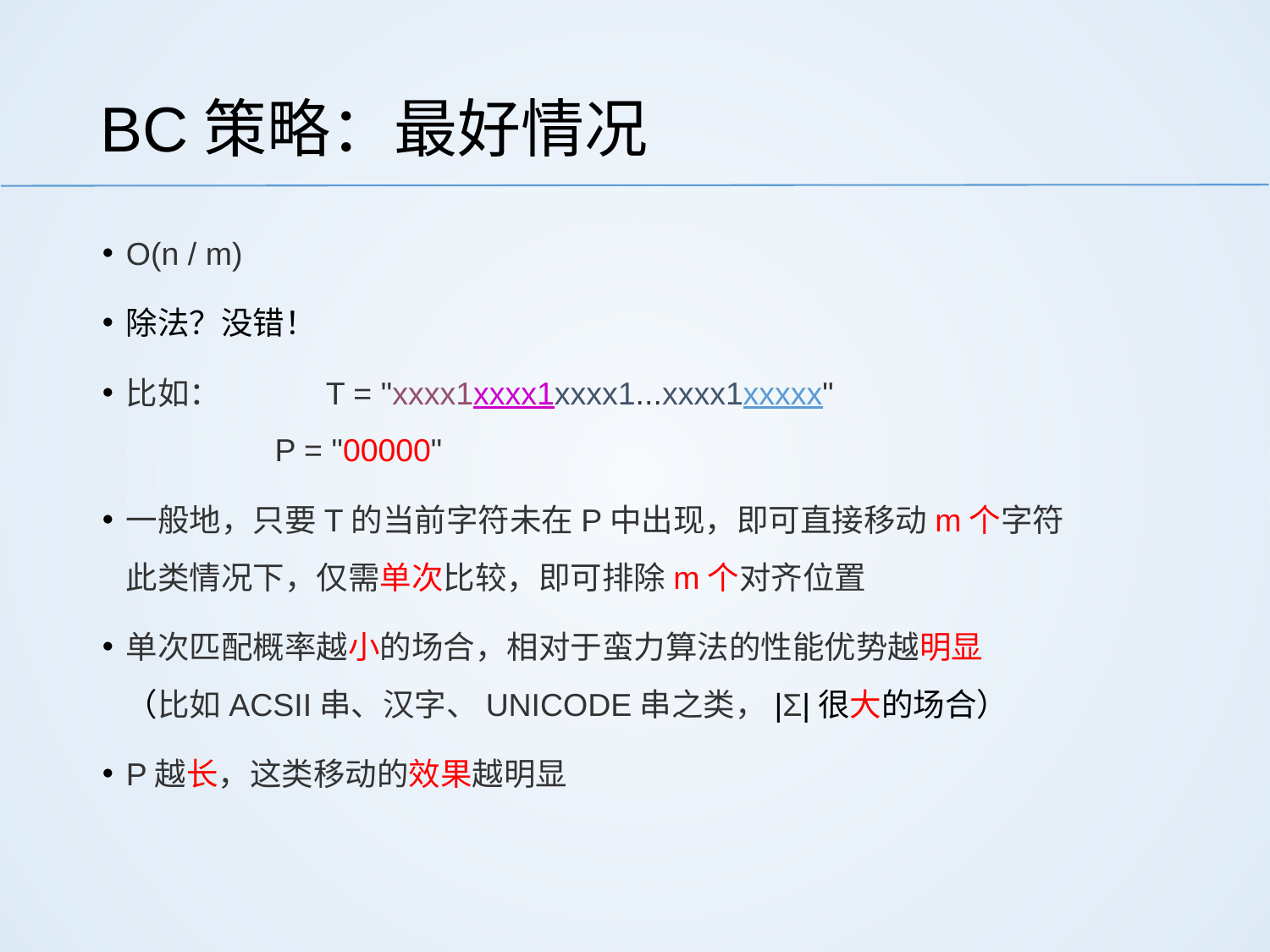

# BC策略：最好情况
O(n / m)
除法？没错！
比如：		T = "xxxx1xxxx1xxxx1...xxxx1xxxxx"
			P = "00000"
一般地，只要T的当前字符未在P中出现，即可直接移动m个字符
此类情况下，仅需单次比较，即可排除m个对齐位置
单次匹配概率越小的场合，相对于蛮力算法的性能优势越明显
（比如ACSII串、汉字、UNICODE串之类，|Σ|很大的场合）
P越长，这类移动的效果越明显